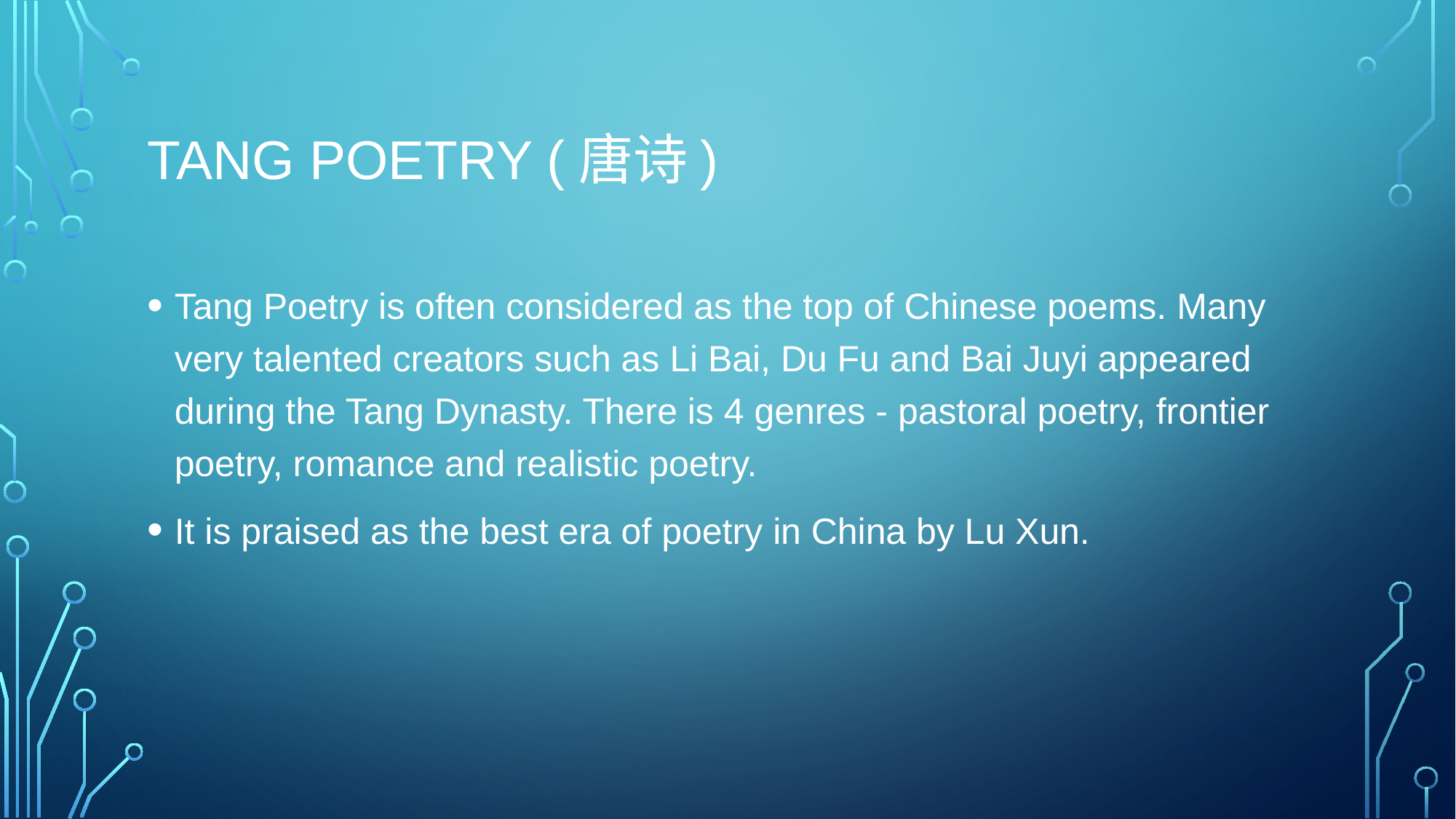

# Tang poetry (唐诗)
Tang Poetry is often considered as the top of Chinese poems. Many very talented creators such as Li Bai, Du Fu and Bai Juyi appeared during the Tang Dynasty. There is 4 genres - pastoral poetry, frontier poetry, romance and realistic poetry.
It is praised as the best era of poetry in China by Lu Xun.